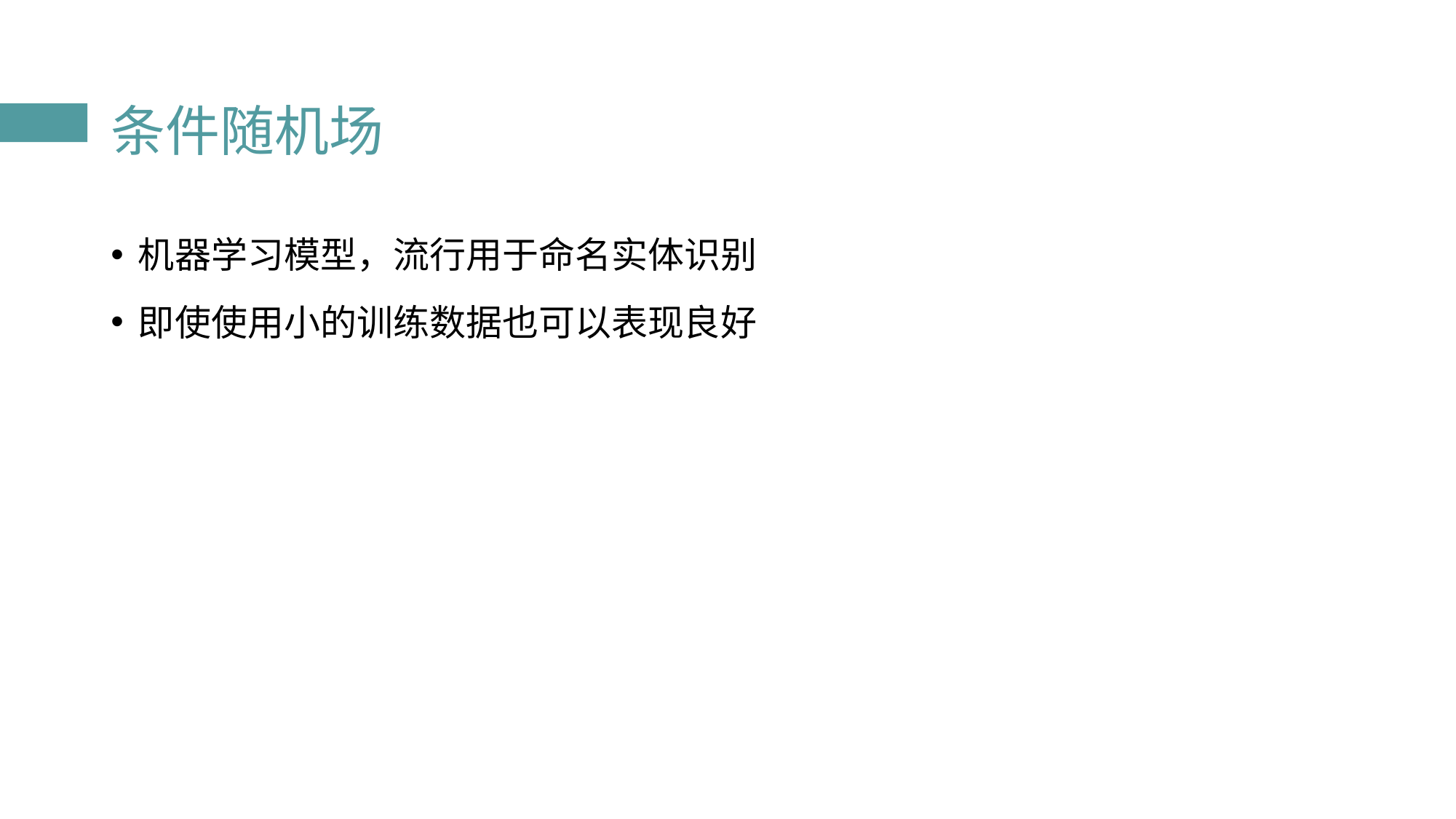

# 条件随机场
机器学习模型，流行用于命名实体识别
即使使用小的训练数据也可以表现良好